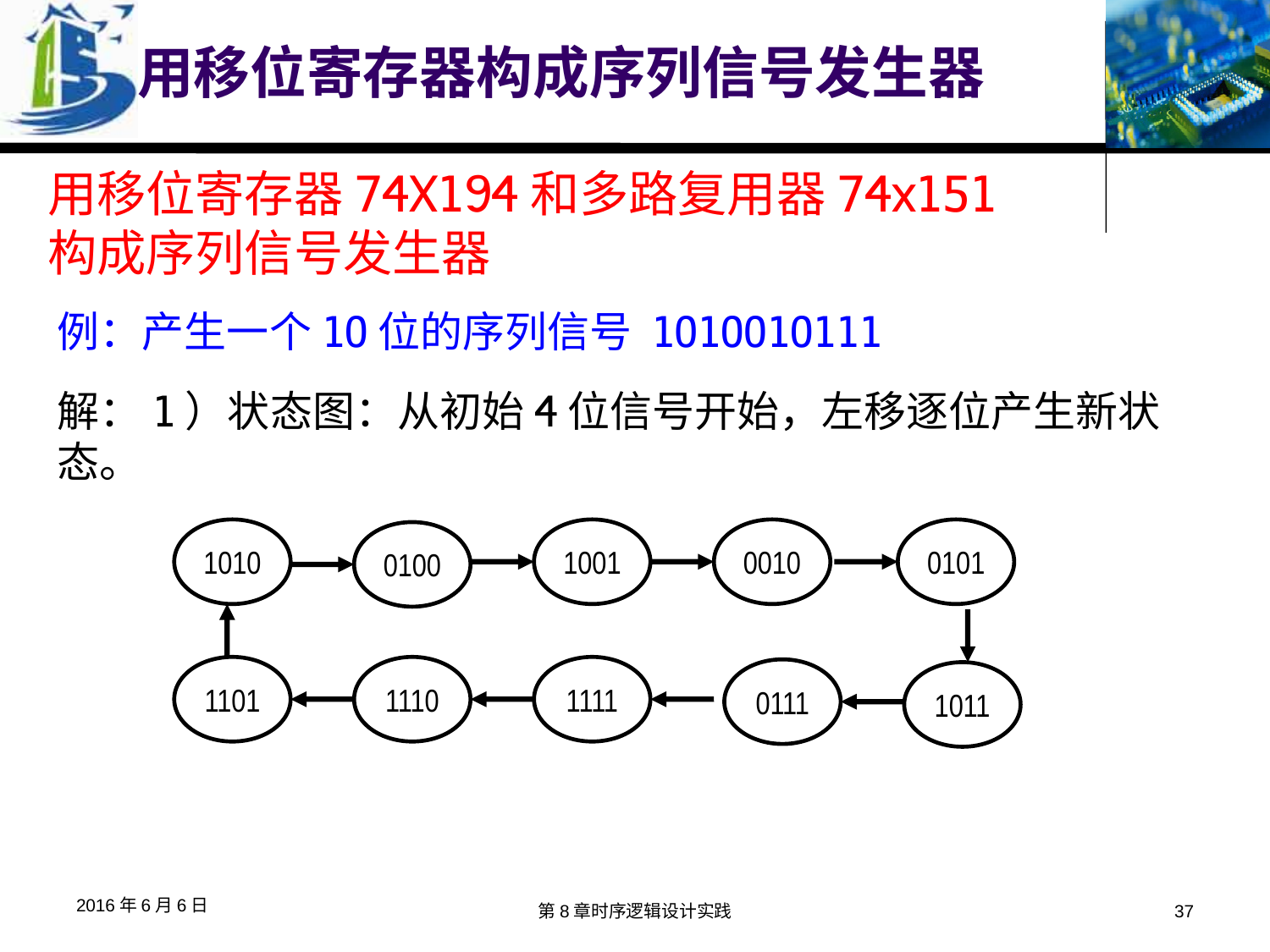

用移位寄存器构成序列信号发生器
用移位寄存器74X194和多路复用器74x151
构成序列信号发生器
例：产生一个10位的序列信号 1010010111
解：1）状态图：从初始4位信号开始，左移逐位产生新状态。
1010
1001

0010

0101

0100

1011
1101

1110

1111

0111

2016年6月6日
第8章时序逻辑设计实践
37